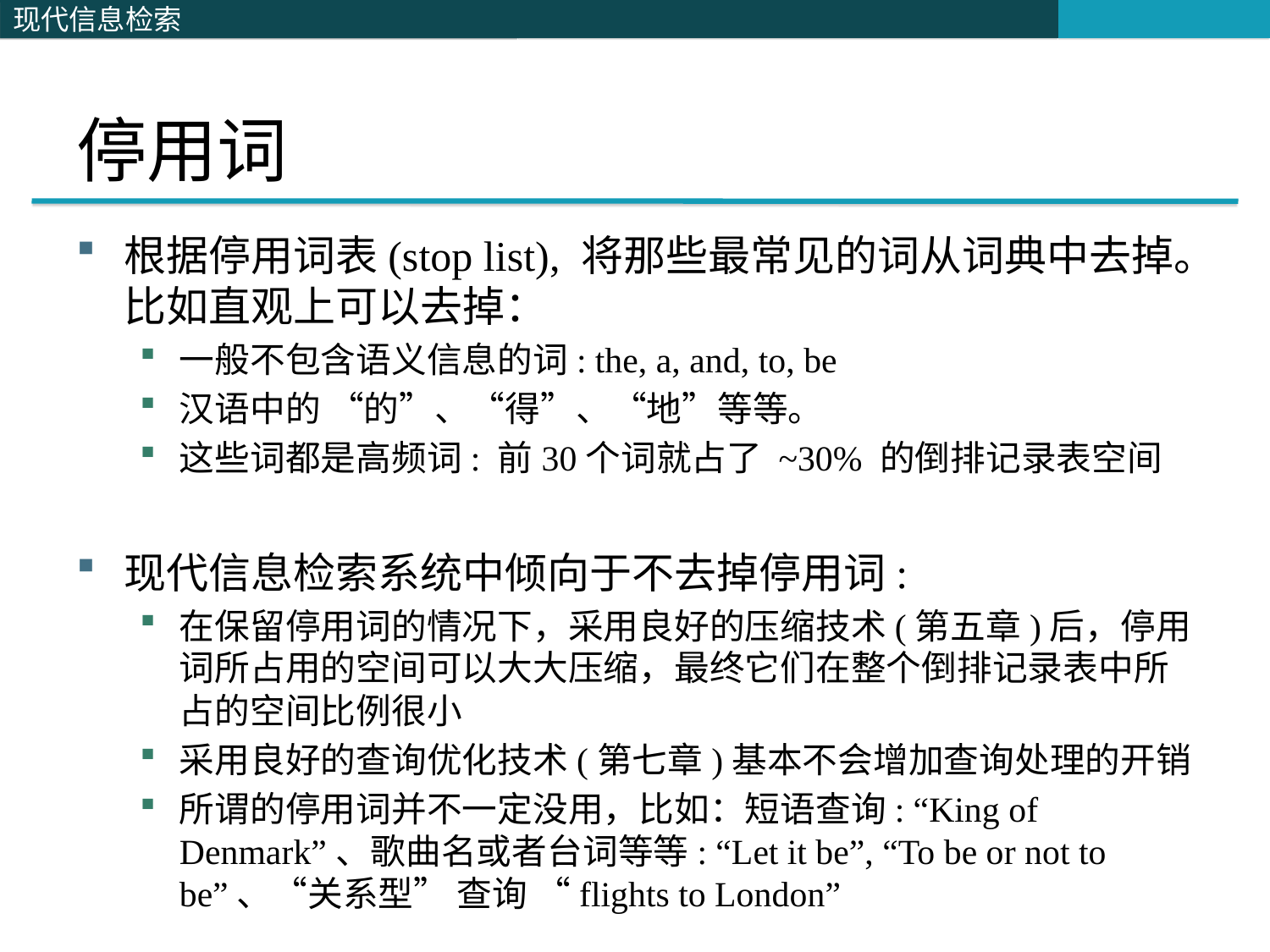

# 停用词
根据停用词表(stop list), 将那些最常见的词从词典中去掉。比如直观上可以去掉：
一般不包含语义信息的词: the, a, and, to, be
汉语中的 “的”、“得”、“地”等等。
这些词都是高频词: 前30个词就占了 ~30% 的倒排记录表空间

现代信息检索系统中倾向于不去掉停用词:
在保留停用词的情况下，采用良好的压缩技术(第五章)后，停用词所占用的空间可以大大压缩，最终它们在整个倒排记录表中所占的空间比例很小
采用良好的查询优化技术(第七章)基本不会增加查询处理的开销
所谓的停用词并不一定没用，比如：短语查询: “King of Denmark”、歌曲名或者台词等等: “Let it be”, “To be or not to be”、“关系型” 查询 “flights to London”